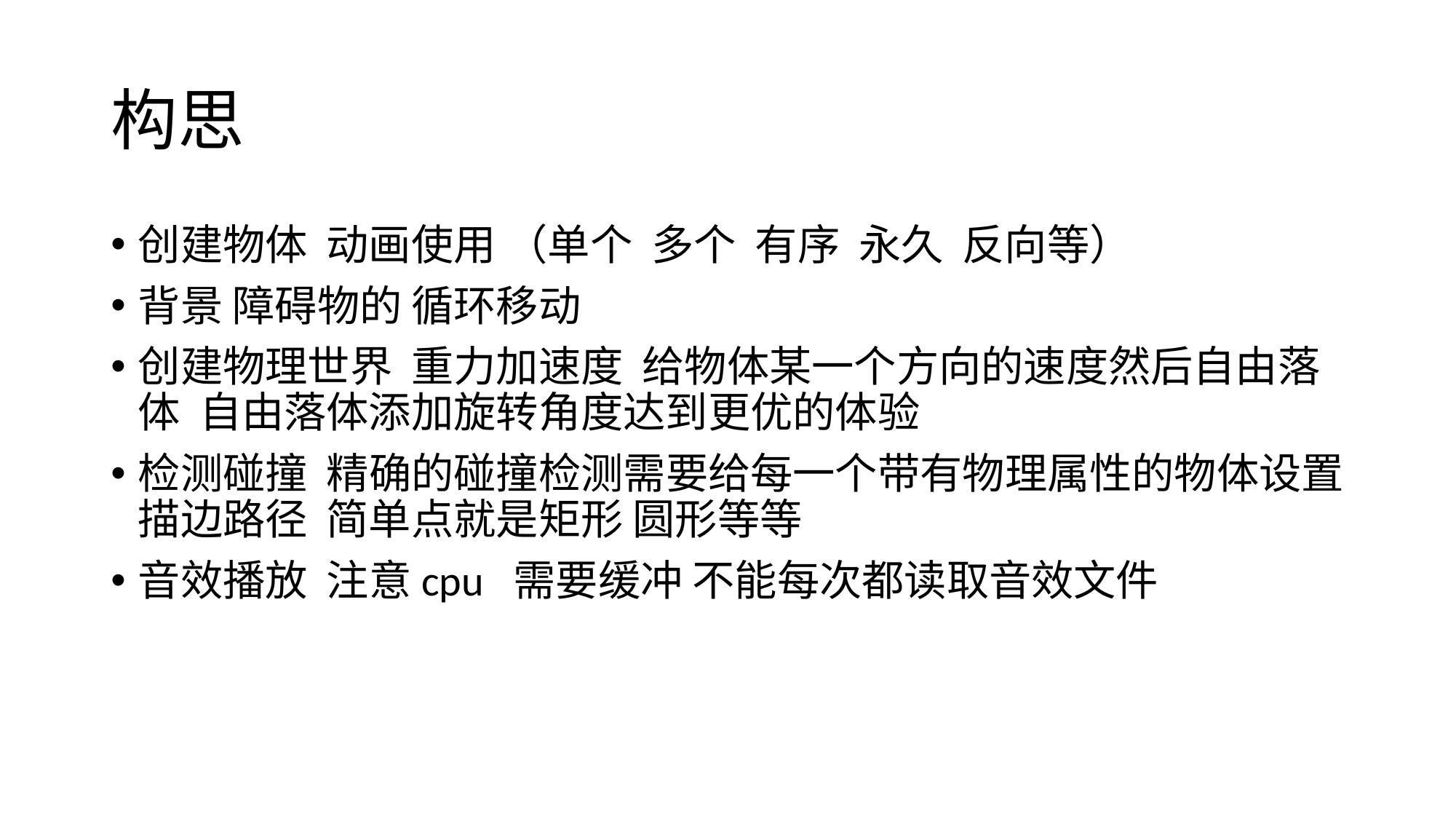

# 构思
创建物体  动画使用 （单个  多个  有序  永久  反向等）
背景 障碍物的 循环移动
创建物理世界  重力加速度  给物体某一个方向的速度然后自由落体  自由落体添加旋转角度达到更优的体验
检测碰撞  精确的碰撞检测需要给每一个带有物理属性的物体设置描边路径  简单点就是矩形 圆形等等
音效播放  注意cpu  需要缓冲 不能每次都读取音效文件